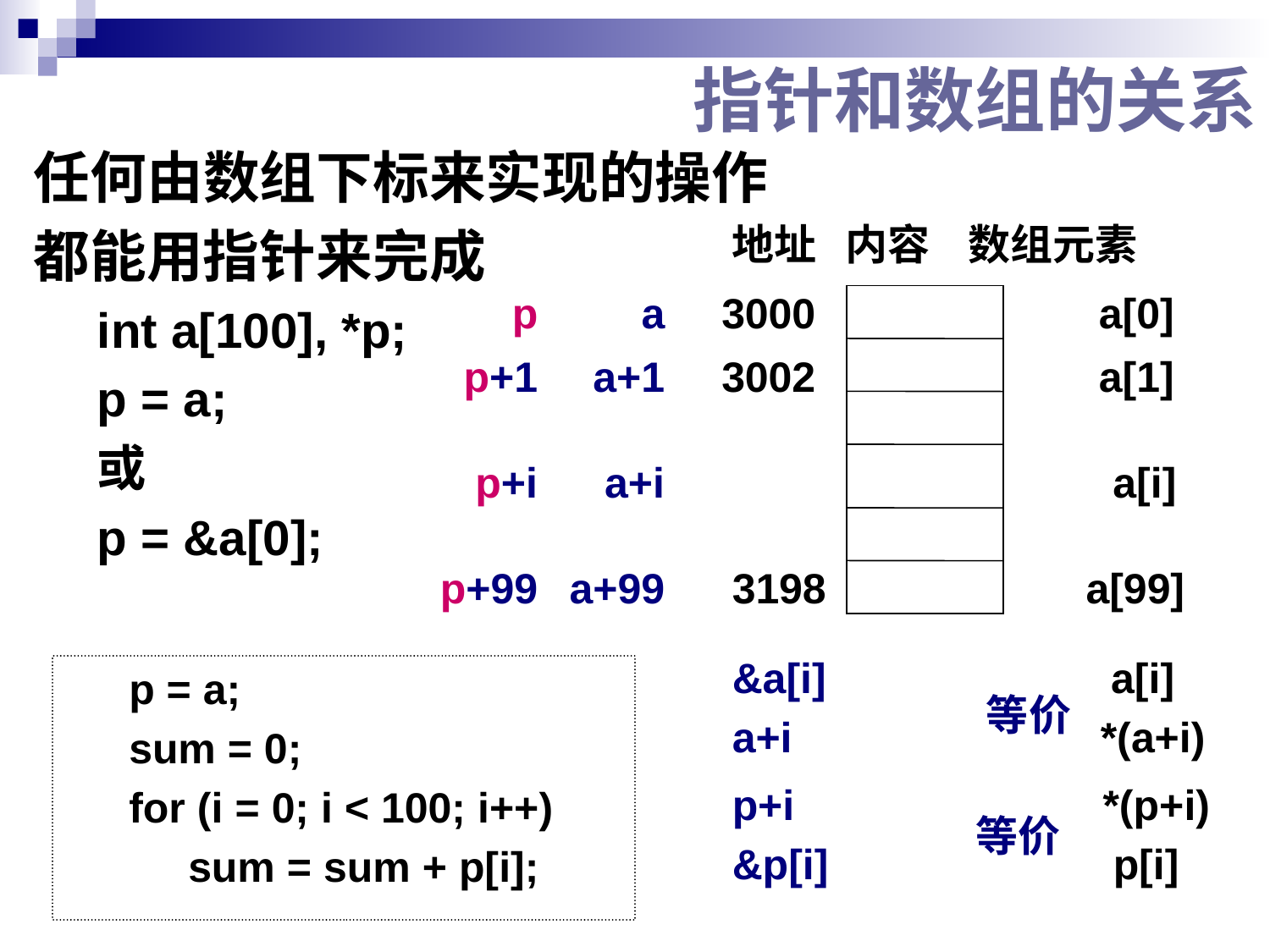

# 指针和数组的关系
任何由数组下标来实现的操作
都能用指针来完成
int a[100], *p;
p = a;
或
p = &a[0];

地址   内容    数组元素
3000                        a[0]

3002                        a[1]
                                 a[i]
3198                      a[99]
 p
p+1
p+i
p+99
 a
a+1
a+i
a+99
&a[i]                        a[i]
a+i                          *(a+i)
p = a;
sum = 0;
for (i = 0; i < 100; i++)
     sum = sum + p[i];
等价
p+i                          *(p+i)
&p[i]                        p[i]
等价